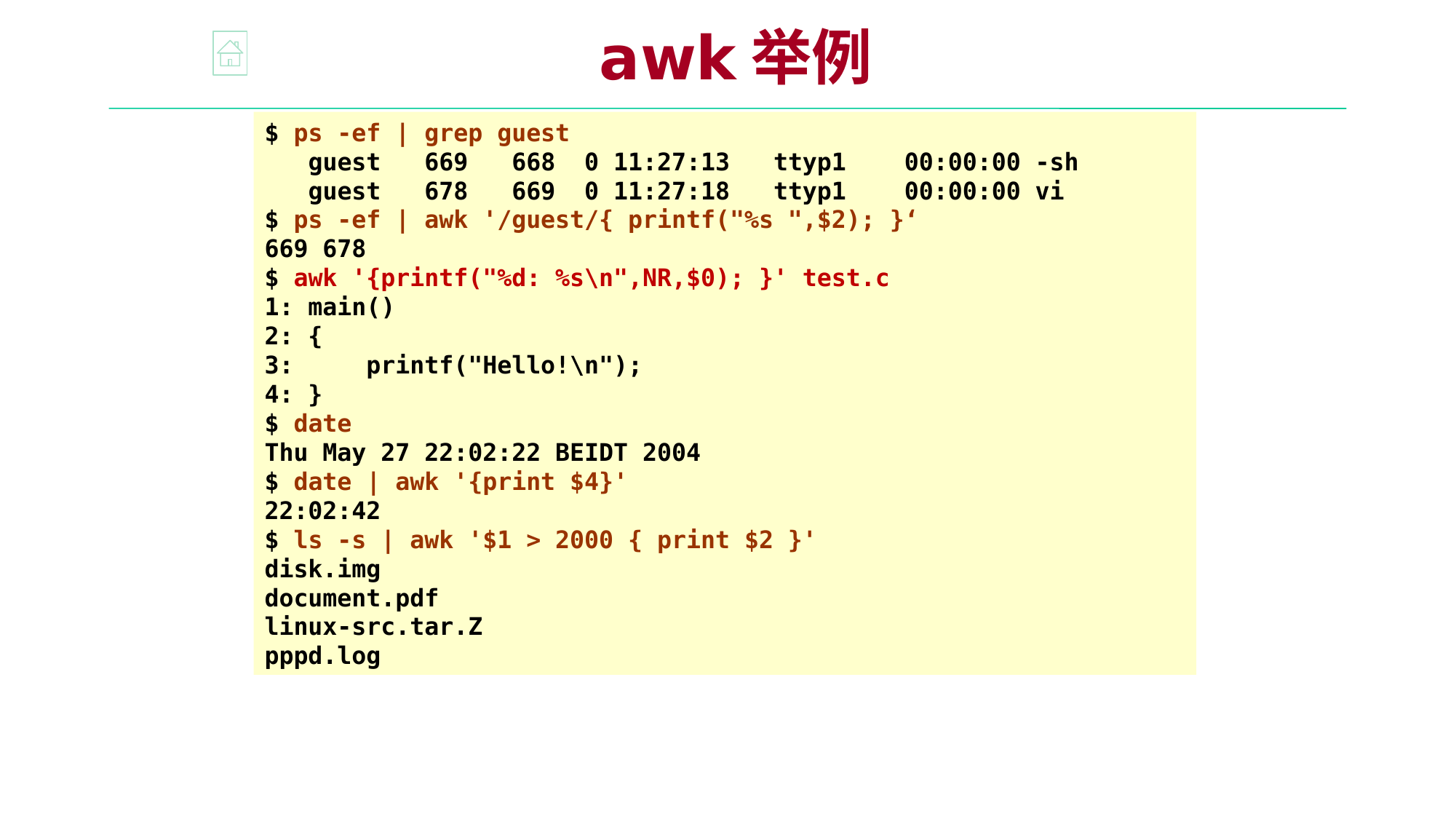

awk举例

$ ps -ef | grep guest
   guest   669   668  0 11:27:13   ttyp1    00:00:00 -sh
   guest   678   669  0 11:27:18   ttyp1    00:00:00 vi
$ ps -ef | awk '/guest/{ printf("%s ",$2); }‘
669 678
$ awk '{printf("%d: %s\n",NR,$0); }' test.c
1: main()
2: {
3:     printf("Hello!\n");
4: }
$ date
Thu May 27 22:02:22 BEIDT 2004
$ date | awk '{print $4}'
22:02:42
$ ls -s | awk '$1 > 2000 { print $2 }'
disk.img
document.pdf
linux-src.tar.Z
pppd.log